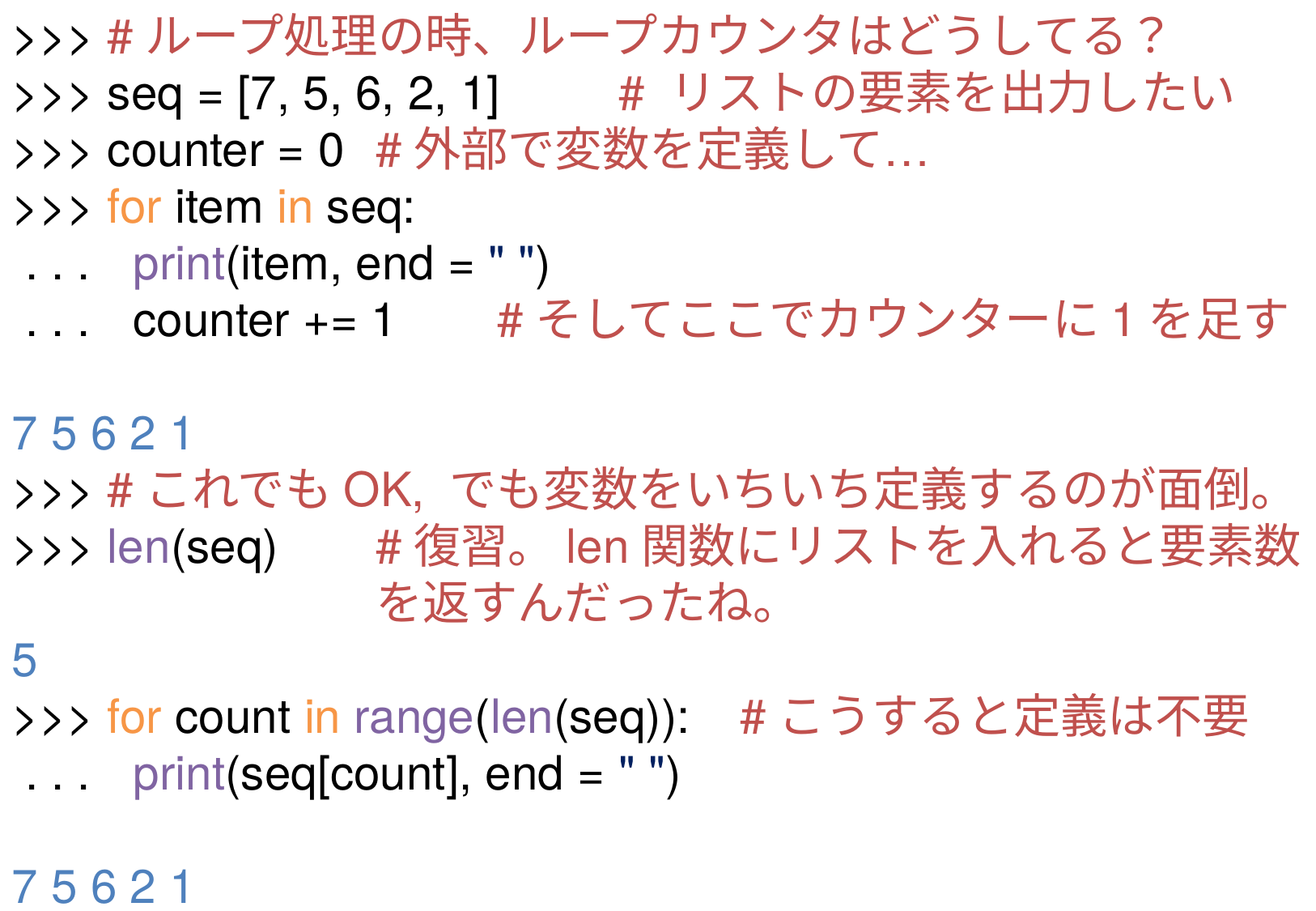

>>> #ループ処理の時、ループカウンタはどうしてる？
>>> seq = [7, 5, 6, 2, 1]	# リストの要素を出力したい
>>> counter = 0	#外部で変数を定義して…
>>> for item in seq:
 . . . 	print(item, end = " ")
 . . . 	counter += 1	#そしてここでカウンターに1を足す

7 5 6 2 1
>>> #これでもOK, でも変数をいちいち定義するのが面倒。
>>> len(seq)	#復習。len関数にリストを入れると要素数			を返すんだったね。
5
>>> for count in range(len(seq)):	#こうすると定義は不要
 . . . 	print(seq[count], end = " ")

7 5 6 2 1